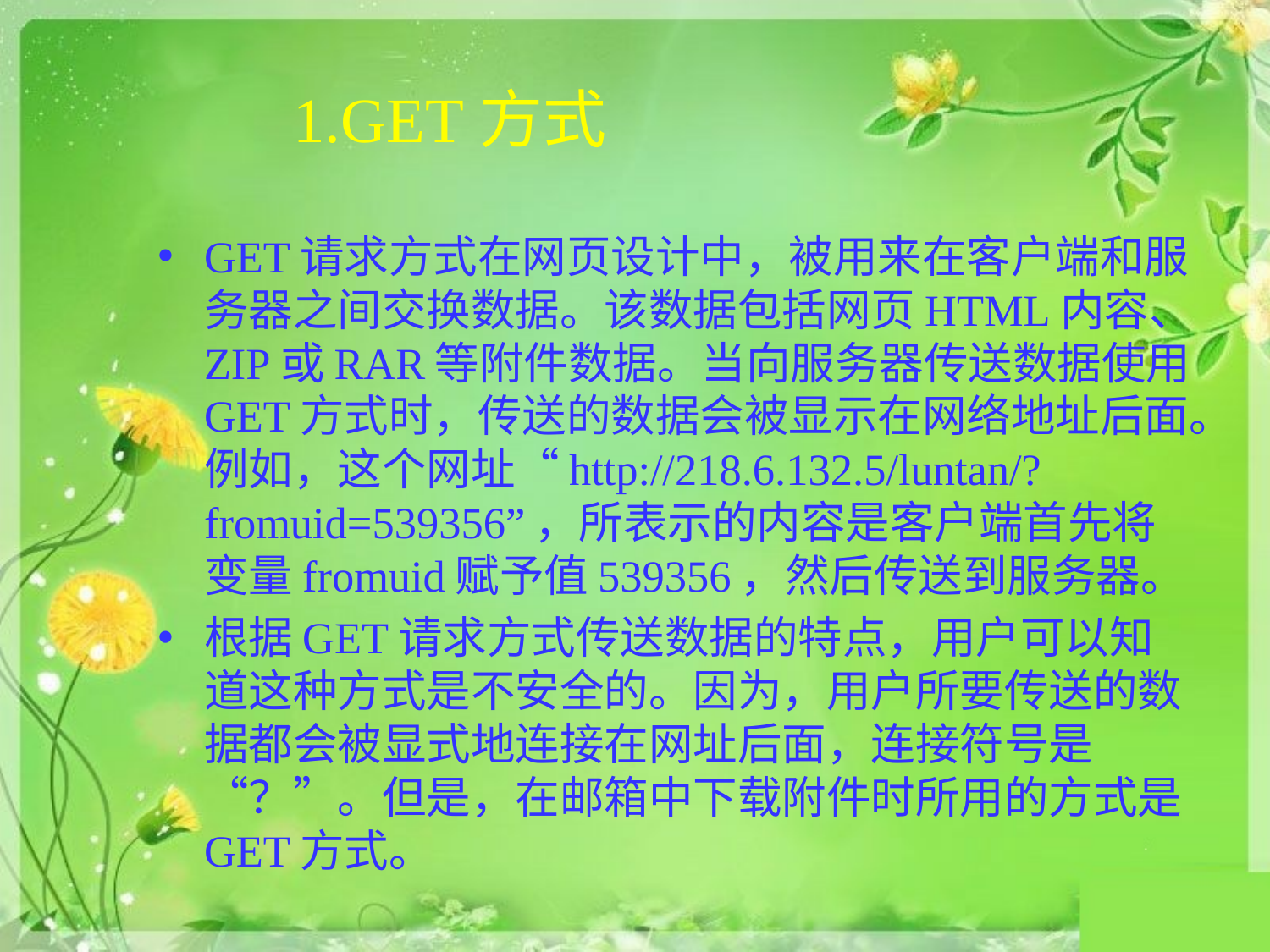

# 1.GET方式
GET请求方式在网页设计中，被用来在客户端和服务器之间交换数据。该数据包括网页HTML内容、ZIP或RAR等附件数据。当向服务器传送数据使用GET方式时，传送的数据会被显示在网络地址后面。例如，这个网址“http://218.6.132.5/luntan/?fromuid=539356”，所表示的内容是客户端首先将变量fromuid赋予值539356，然后传送到服务器。
根据GET请求方式传送数据的特点，用户可以知道这种方式是不安全的。因为，用户所要传送的数据都会被显式地连接在网址后面，连接符号是“？”。但是，在邮箱中下载附件时所用的方式是GET方式。